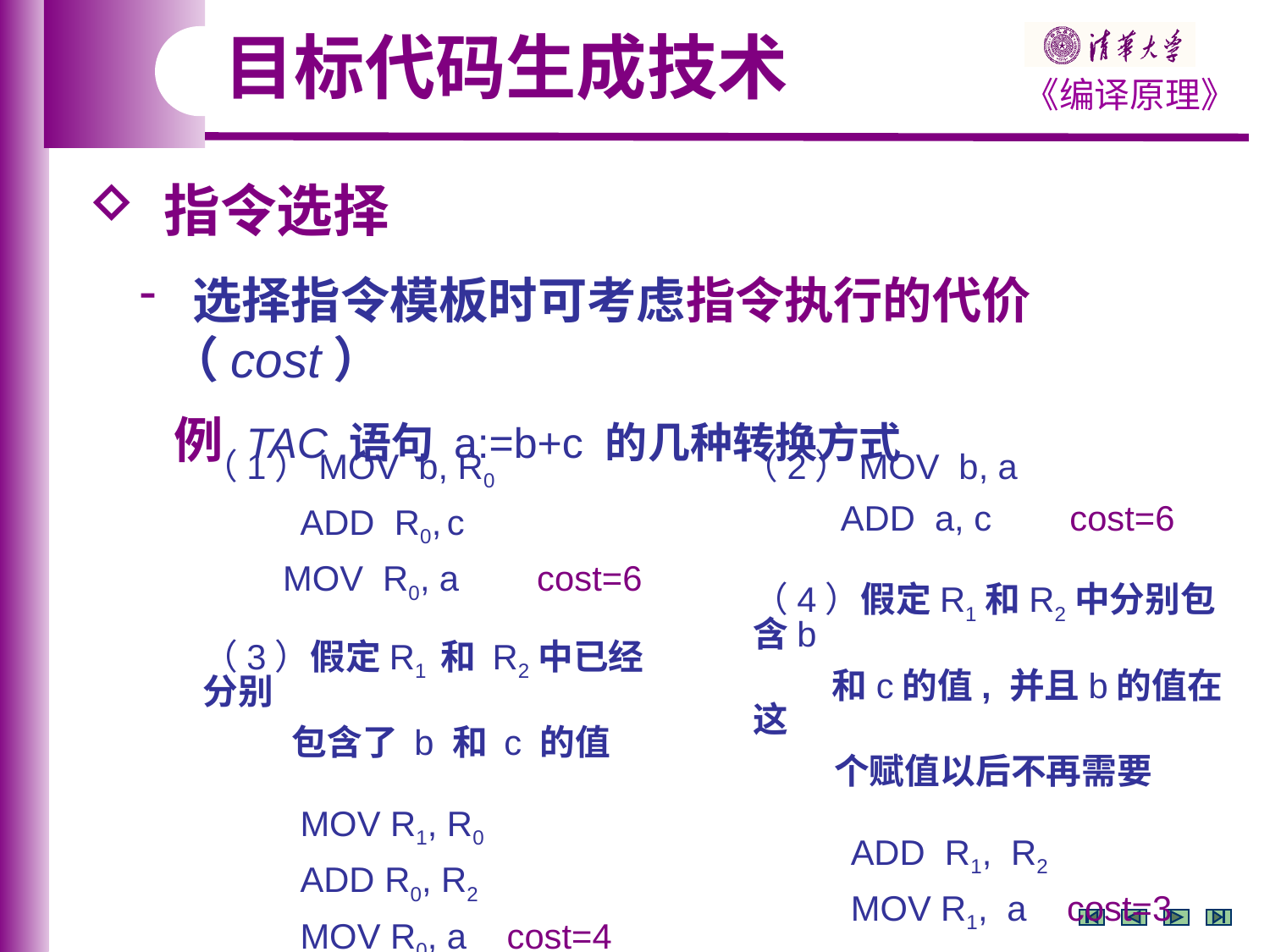

目标代码生成技术
 指令选择
 选择指令模板时可考虑指令执行的代价（cost）

  例 TAC 语句 a:=b+c 的几种转换方式
（1）MOV  b, R0
          ADD  R0, c
              MOV  R0, a        cost=6
（2）MOV  b, a
          ADD  a, c        cost=6
（4）假定R1和R2中分别包含b
         和c的值, 并且b的值在这
         个赋值以后不再需要

          ADD  R1,  R2
          MOV R1,  a       cost=3
（3）假定R1 和 R2中已经分别
          包含了 b 和 c 的值

          MOV R1, R0
          ADD R0, R2
          MOV R0, a       cost=4